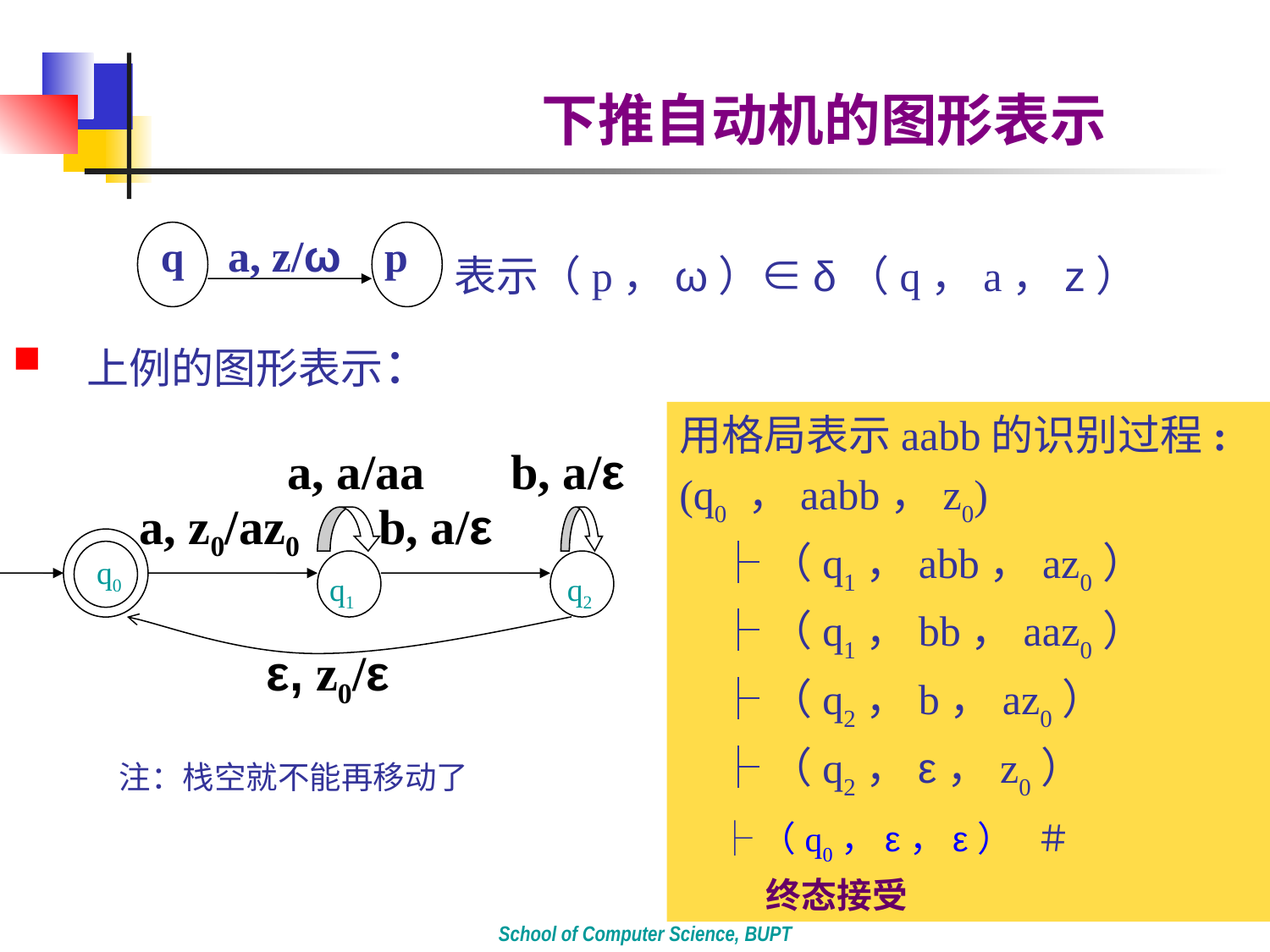

# 下推自动机的图形表示

 q         a, z/ω    p
表示（p，ω）∈δ（q，a，z）
上例的图形表示：

用格局表示aabb的识别过程:
(q0 ，aabb，z0)
    ├（q1，abb，az0）
    ├（q1，bb，aaz0）
    ├（q2，b，az0）
    ├（q2，ε，z0）
    ├（q0，ε，ε）   ＃
          终态接受
a, a/aa       b, a/ε
a, z0/az0           b, a/ε

ε, z0/ε
q0
q1
q2
注：栈空就不能再移动了
School of Computer Science, BUPT
9